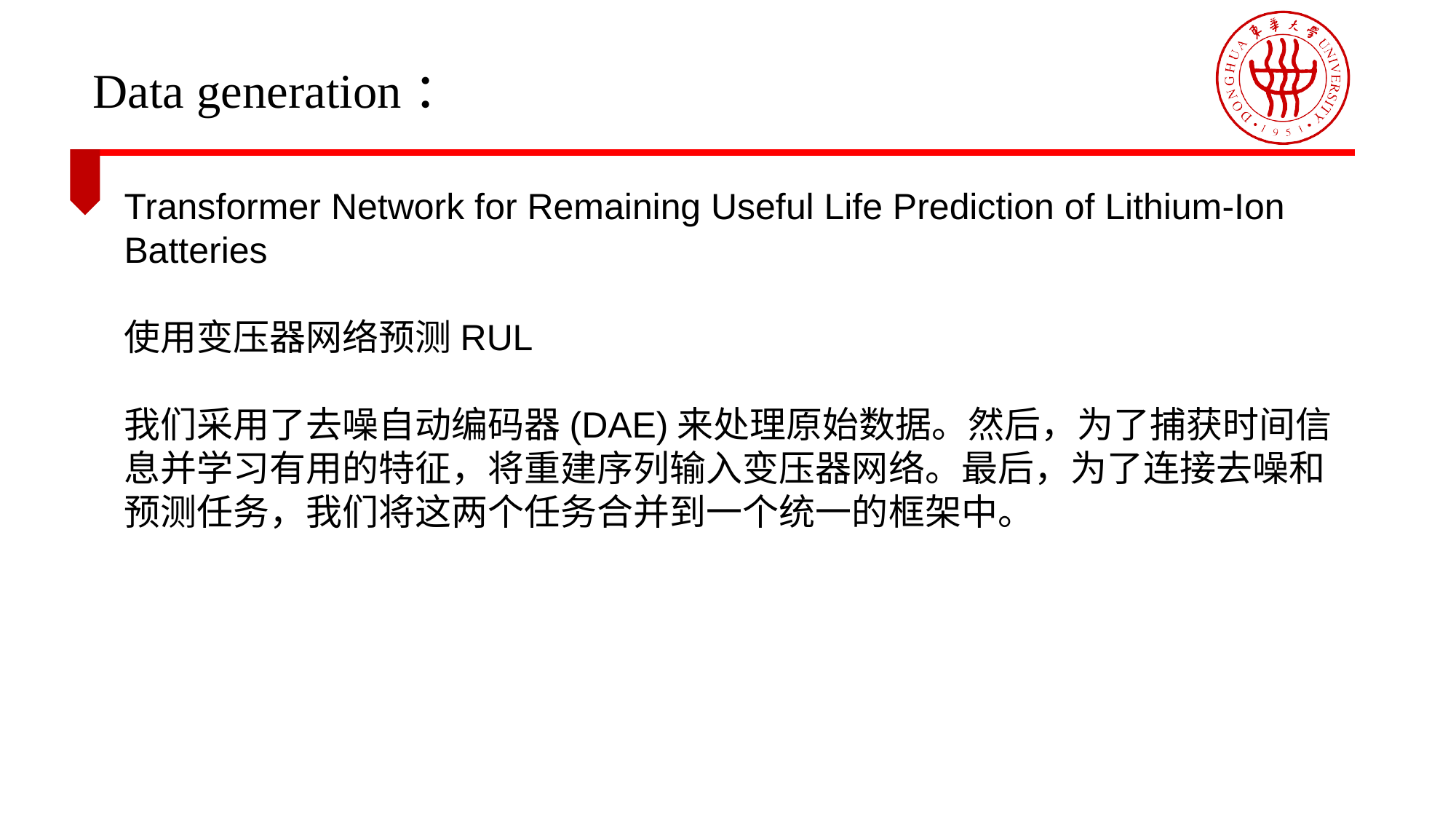

Data generation：
Transformer Network for Remaining Useful Life Prediction of Lithium-Ion Batteries

使用变压器网络预测RUL

我们采用了去噪自动编码器(DAE)来处理原始数据。然后，为了捕获时间信息并学习有用的特征，将重建序列输入变压器网络。最后，为了连接去噪和预测任务，我们将这两个任务合并到一个统一的框架中。